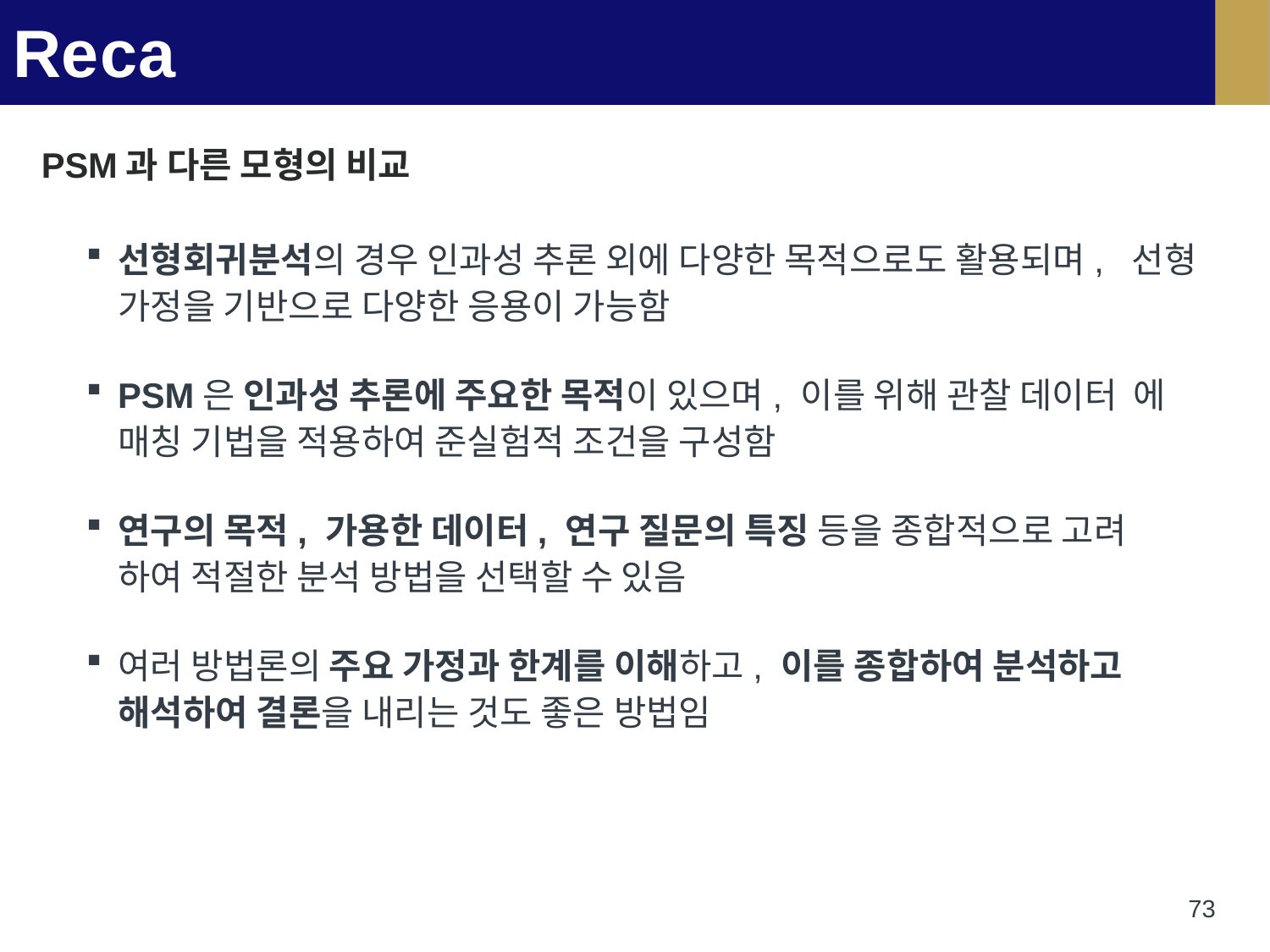

# Recap
PSM과 다른 모형의 비교

선형회귀분석의 경우 인과성 추론 외에 다양한 목적으로도 활용되며,  선형 가정을 기반으로 다양한 응용이 가능함

PSM은 인과성 추론에 주요한 목적이 있으며, 이를 위해 관찰 데이터  에 매칭 기법을 적용하여 준실험적 조건을 구성함

연구의 목적, 가용한 데이터, 연구 질문의 특징 등을 종합적으로 고려  하여 적절한 분석 방법을 선택할 수 있음

여러 방법론의 주요 가정과 한계를 이해하고, 이를 종합하여 분석하고  해석하여 결론을 내리는 것도 좋은 방법임
73